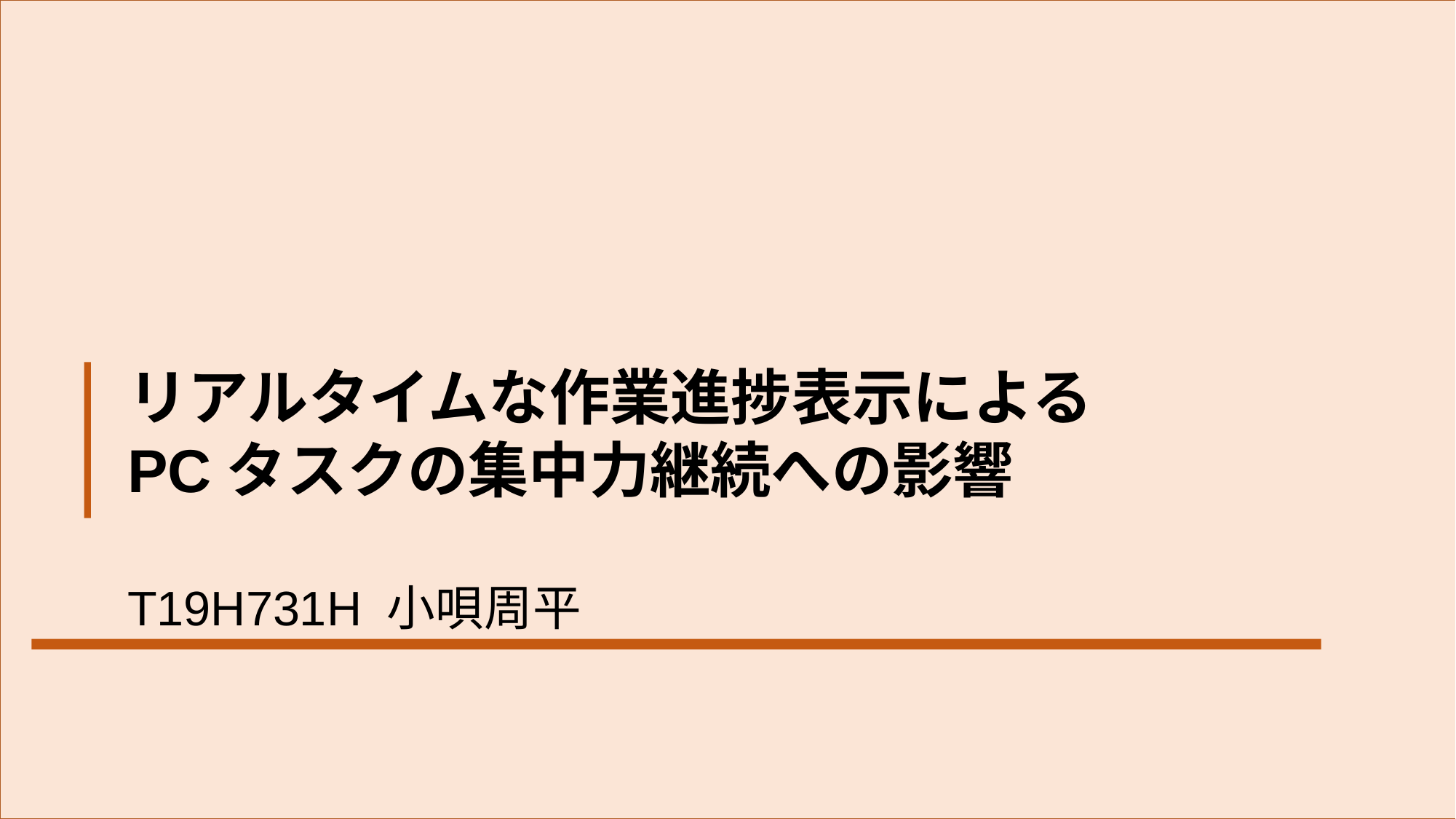

リアルタイムな作業進捗表示による
PCタスクの集中力継続への影響

T19H731H 小唄周平